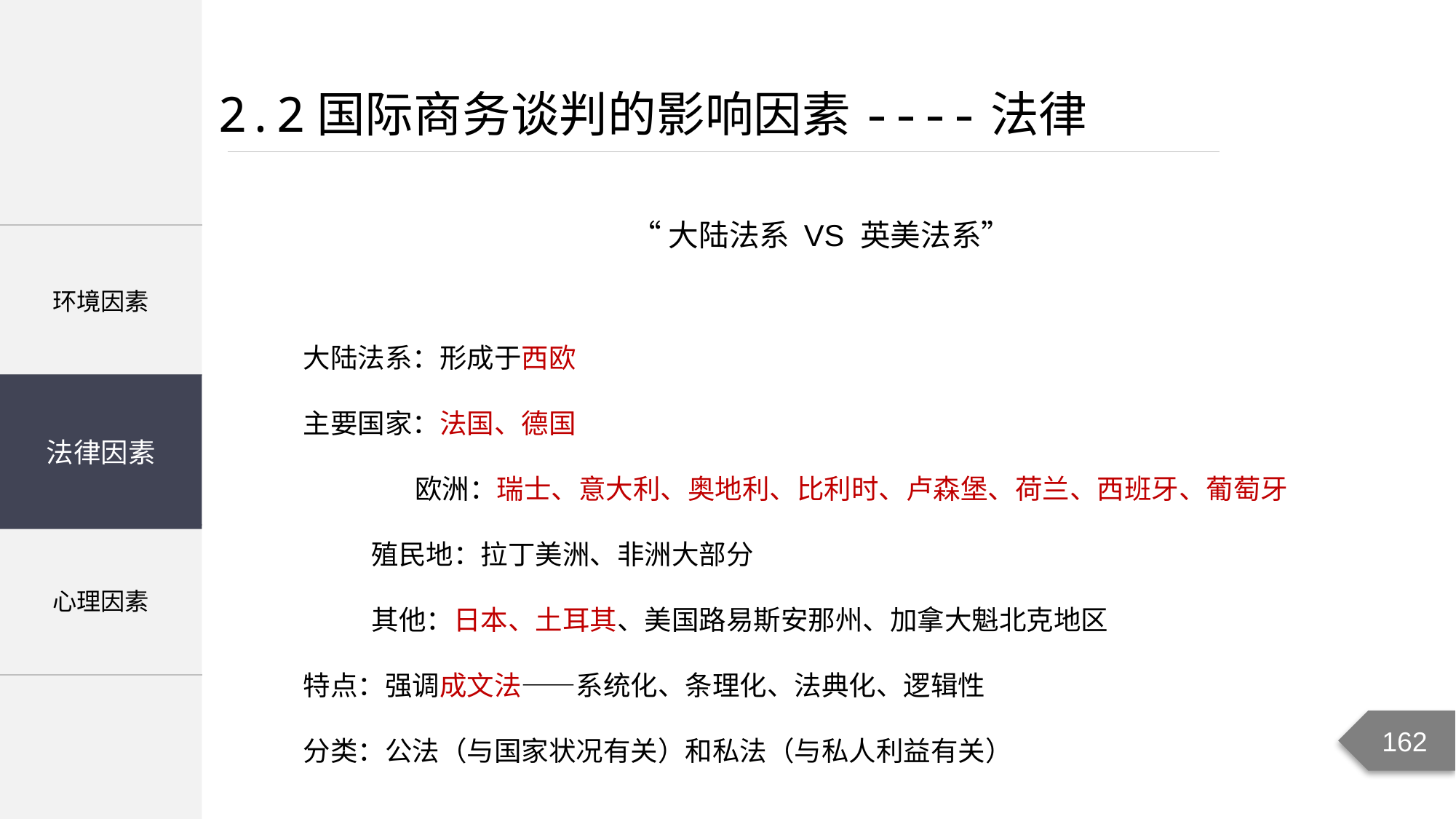

2.2国际商务谈判的影响因素----法律
“大陆法系 VS 英美法系”
| 环境因素 |
| --- |
| 法律因素 |
| 心理因素 |
大陆法系：形成于西欧
主要国家：法国、德国
                 欧洲：瑞士、意大利、奥地利、比利时、卢森堡、荷兰、西班牙、葡萄牙
          殖民地：拉丁美洲、非洲大部分
          其他：日本、土耳其、美国路易斯安那州、加拿大魁北克地区
特点：强调成文法——系统化、条理化、法典化、逻辑性
分类：公法（与国家状况有关）和私法（与私人利益有关）
法律因素

162